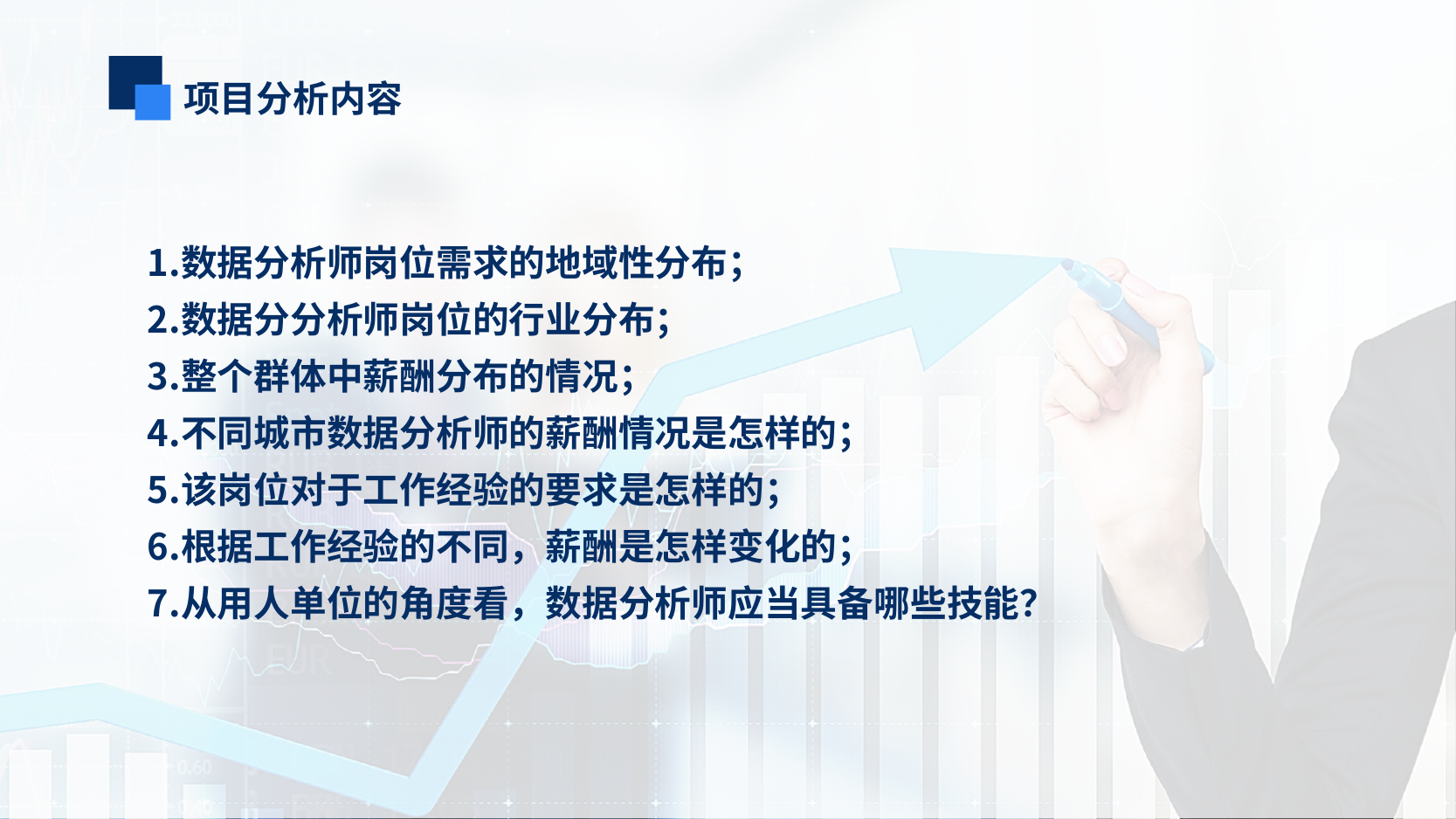

项目分析内容

数据分析师岗位需求的地域性分布；
数据分分析师岗位的行业分布；
整个群体中薪酬分布的情况；
不同城市数据分析师的薪酬情况是怎样的；
该岗位对于工作经验的要求是怎样的；
根据工作经验的不同，薪酬是怎样变化的；
从用人单位的角度看，数据分析师应当具备哪些技能？